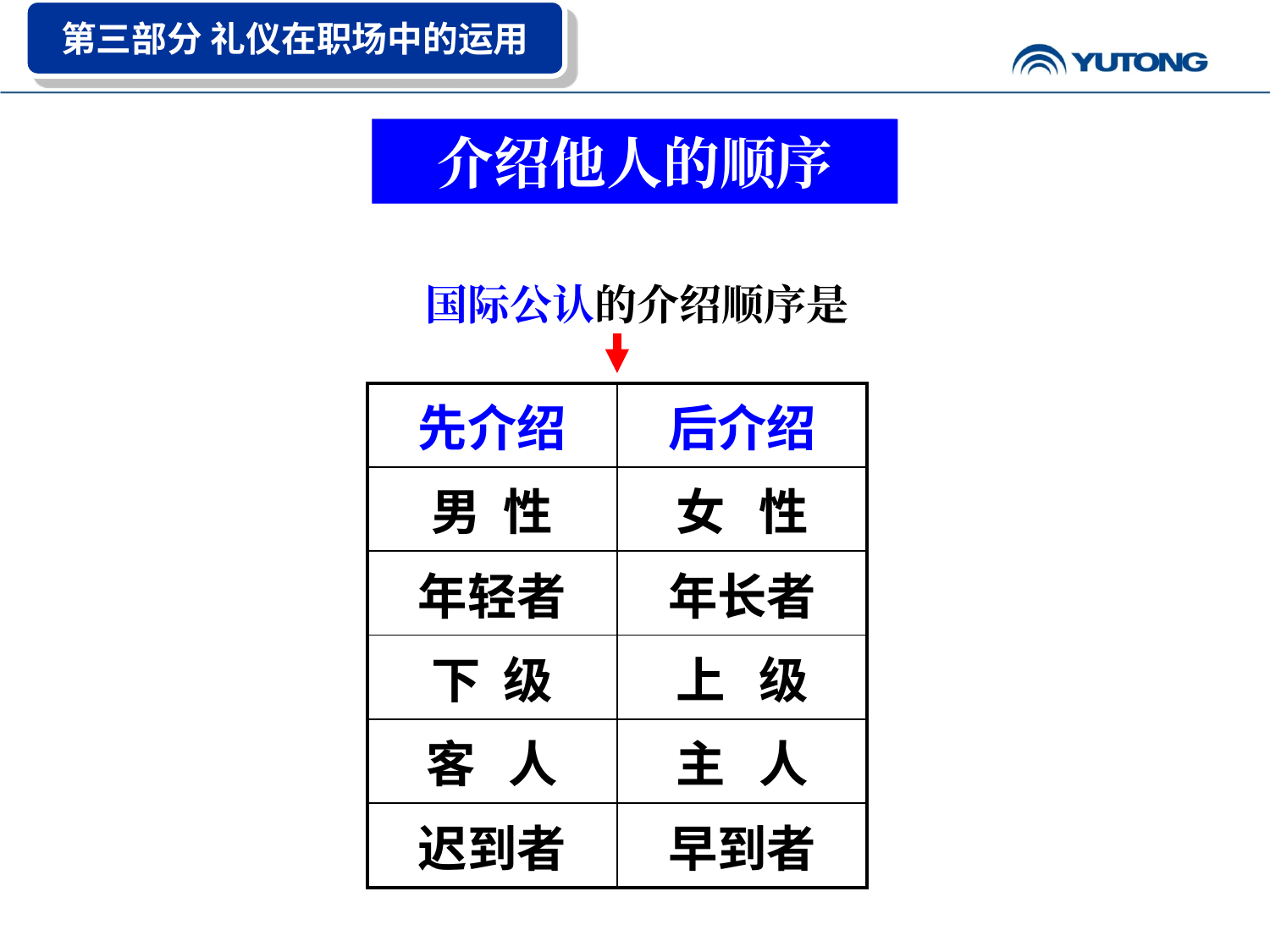

第三部分 礼仪在职场中的运用
介绍他人的顺序
国际公认的介绍顺序是

| 先介绍 | 后介绍 |
| --- | --- |
| 男 性 | 女 性 |
| 年轻者 | 年长者 |
| 下 级 | 上 级 |
| 客 人 | 主 人 |
| 迟到者 | 早到者 |